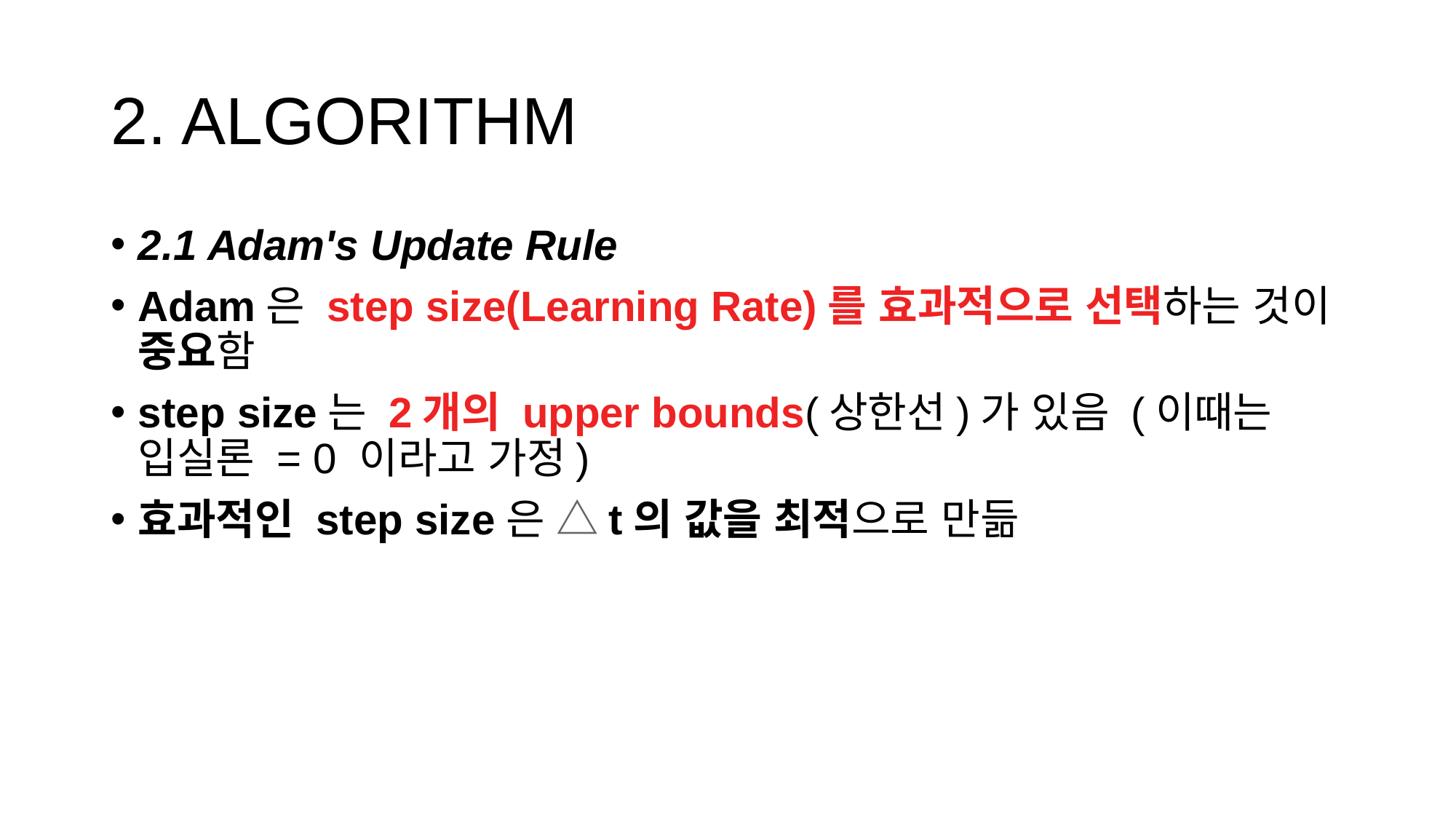

# 2. ALGORITHM
2.1 Adam's Update Rule
Adam은 step size(Learning Rate)를 효과적으로 선택하는 것이 중요함
step size는 2개의 upper bounds(상한선)가 있음 (이때는 입실론 = 0 이라고 가정)
효과적인 step size은 △t의 값을 최적으로 만듦